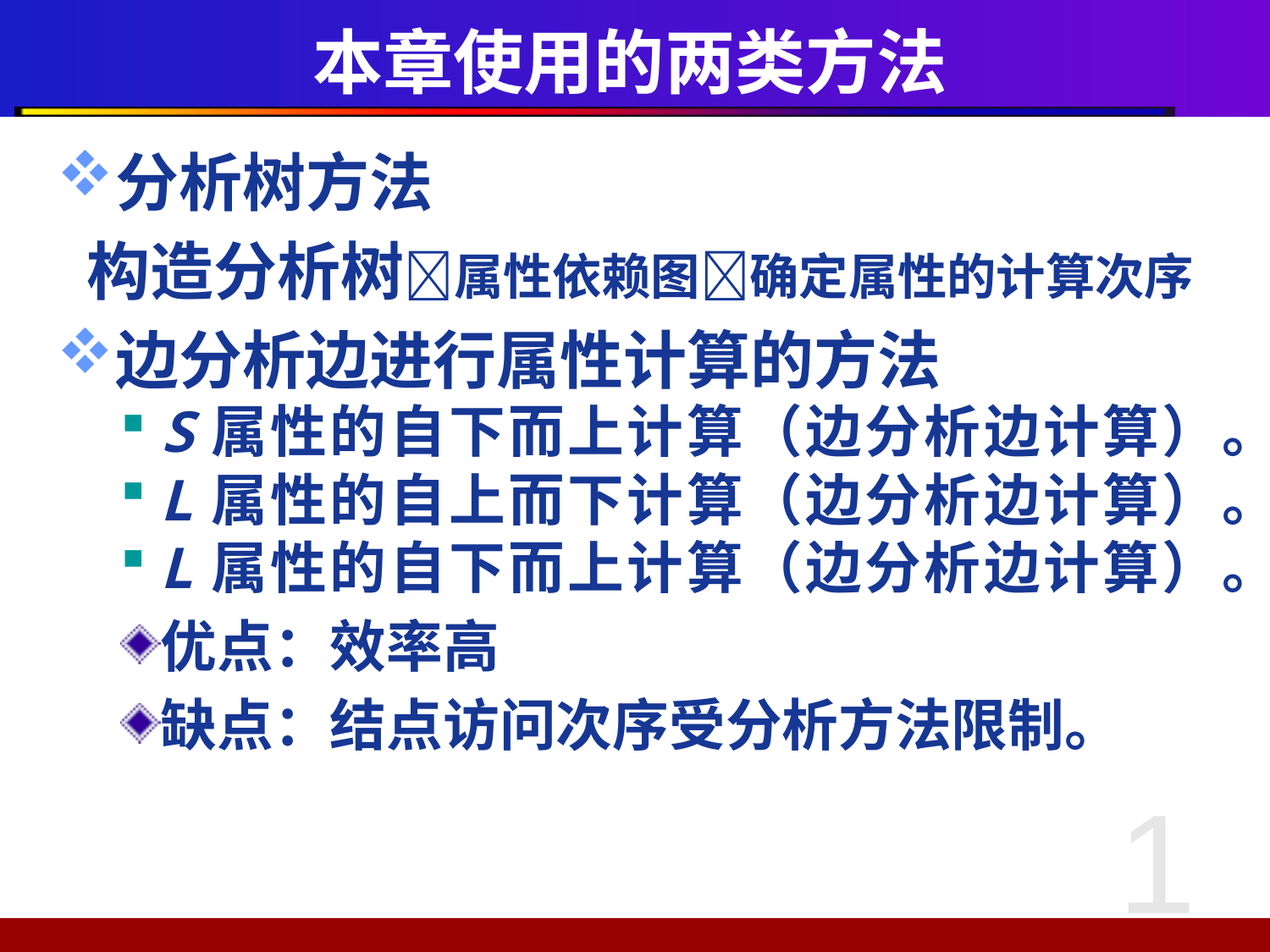

# 本章使用的两类方法
分析树方法
 构造分析树→属性依赖图→确定属性的计算次序
边分析边进行属性计算的方法
S属性的自下而上计算（边分析边计算）。
L属性的自上而下计算（边分析边计算）。
L属性的自下而上计算（边分析边计算）。
优点：效率高
缺点：结点访问次序受分析方法限制。
1